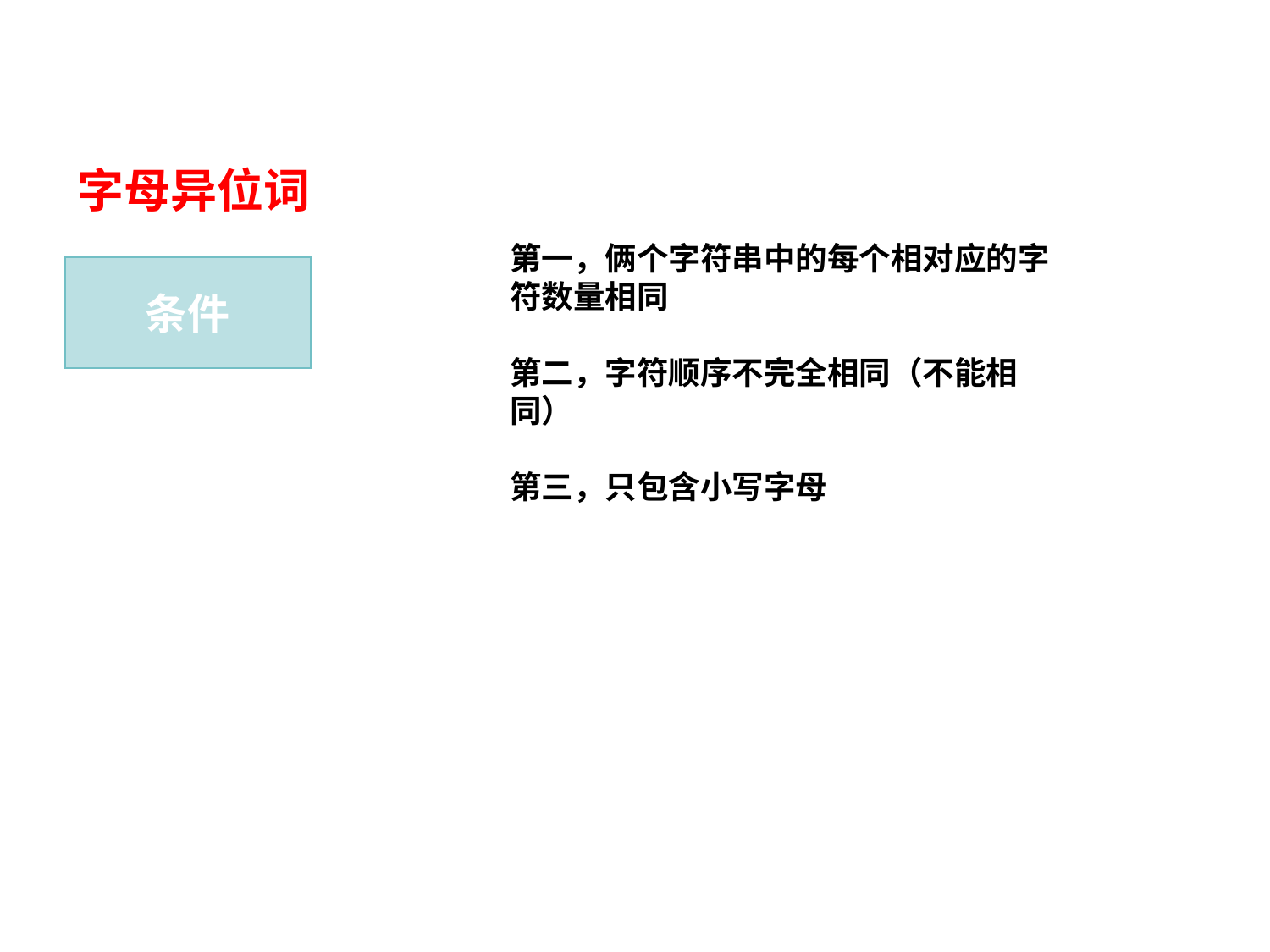

# 字母异位词
第一，俩个字符串中的每个相对应的字符数量相同

第二，字符顺序不完全相同（不能相同）

第三，只包含小写字母

条件